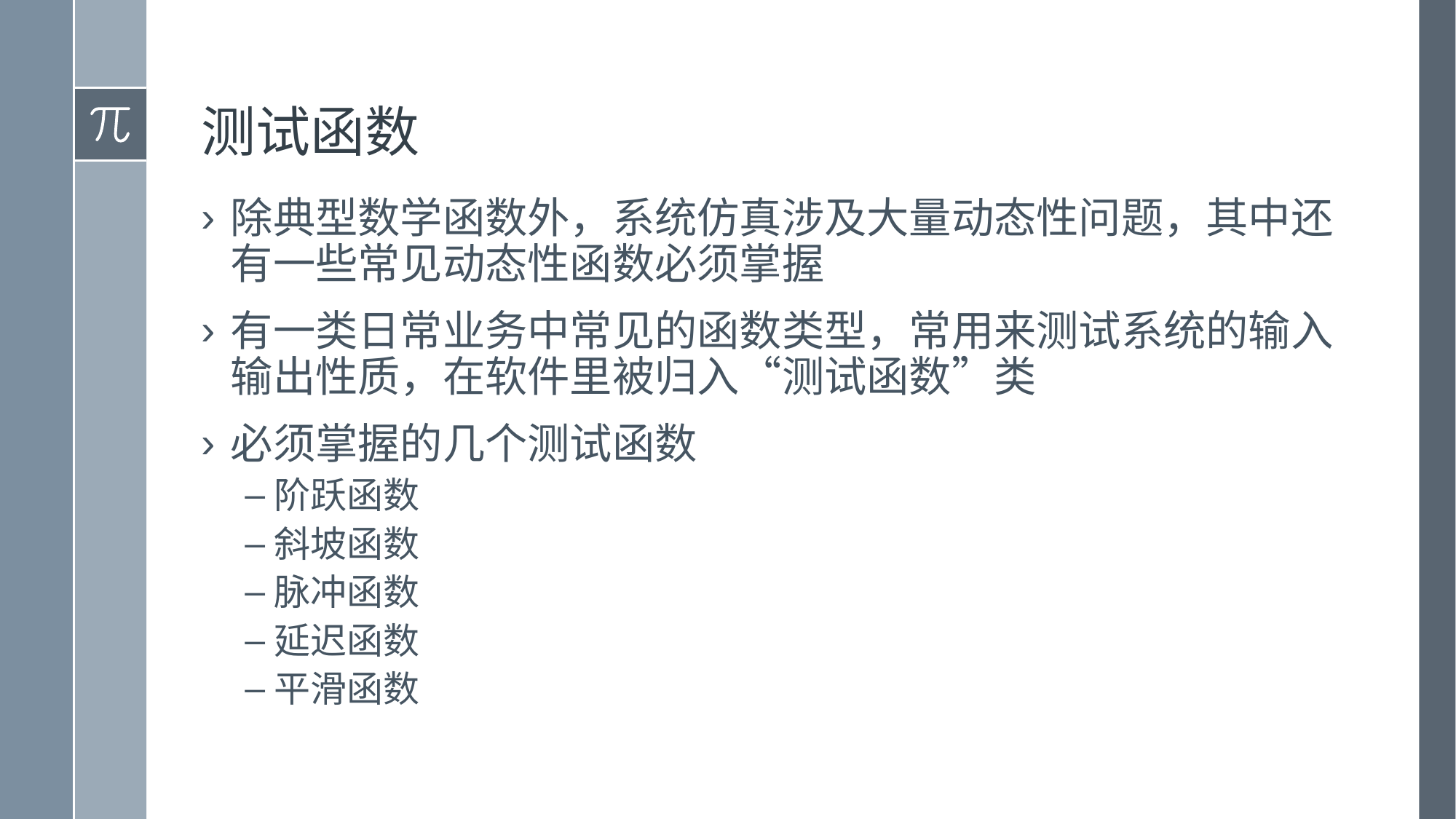

# 测试函数
除典型数学函数外，系统仿真涉及大量动态性问题，其中还有一些常见动态性函数必须掌握
有一类日常业务中常见的函数类型，常用来测试系统的输入输出性质，在软件里被归入“测试函数”类
必须掌握的几个测试函数
阶跃函数
斜坡函数
脉冲函数
延迟函数
平滑函数